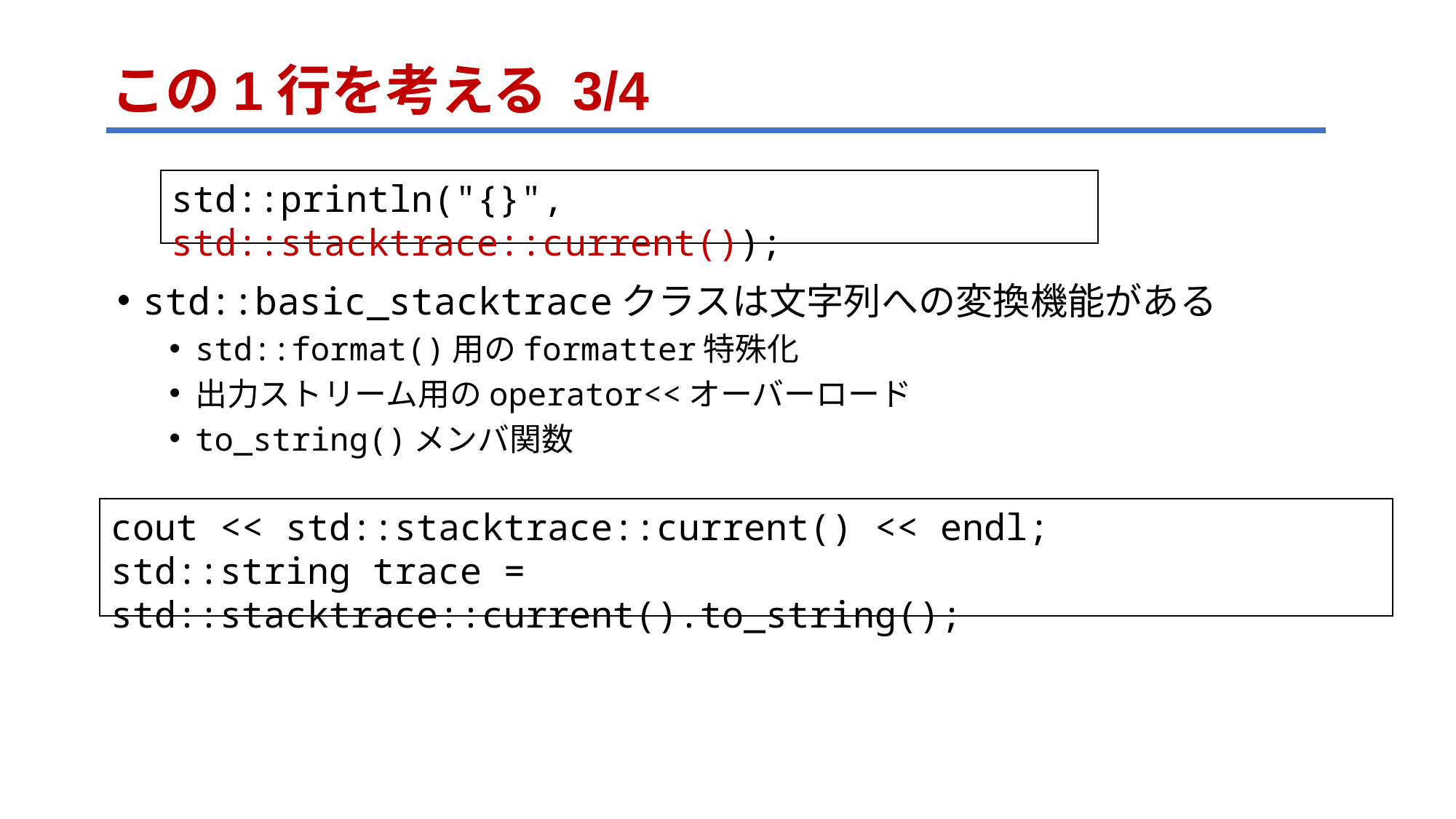

# この1行を考える 3/4
std::println("{}", std::stacktrace::current());
std::basic_stacktraceクラスは文字列への変換機能がある
std::format()用のformatter特殊化
出力ストリーム用のoperator<<オーバーロード
to_string()メンバ関数
cout << std::stacktrace::current() << endl;
std::string trace = std::stacktrace::current().to_string();